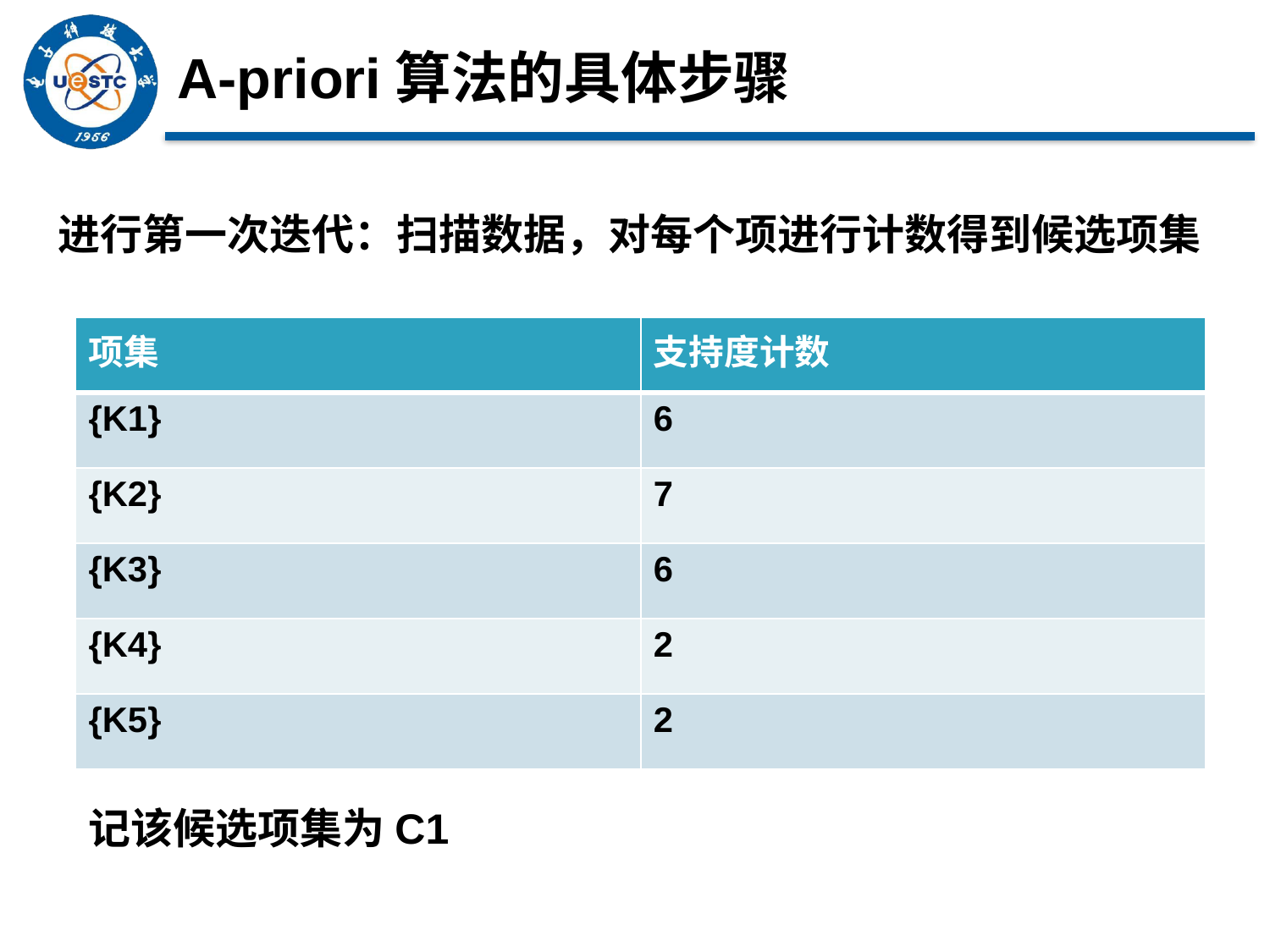

# A-priori算法的具体步骤
进行第一次迭代：扫描数据，对每个项进行计数得到候选项集

| 项集 | 支持度计数 |
| --- | --- |
| {K1} | 6 |
| {K2} | 7 |
| {K3} | 6 |
| {K4} | 2 |
| {K5} | 2 |
记该候选项集为C1